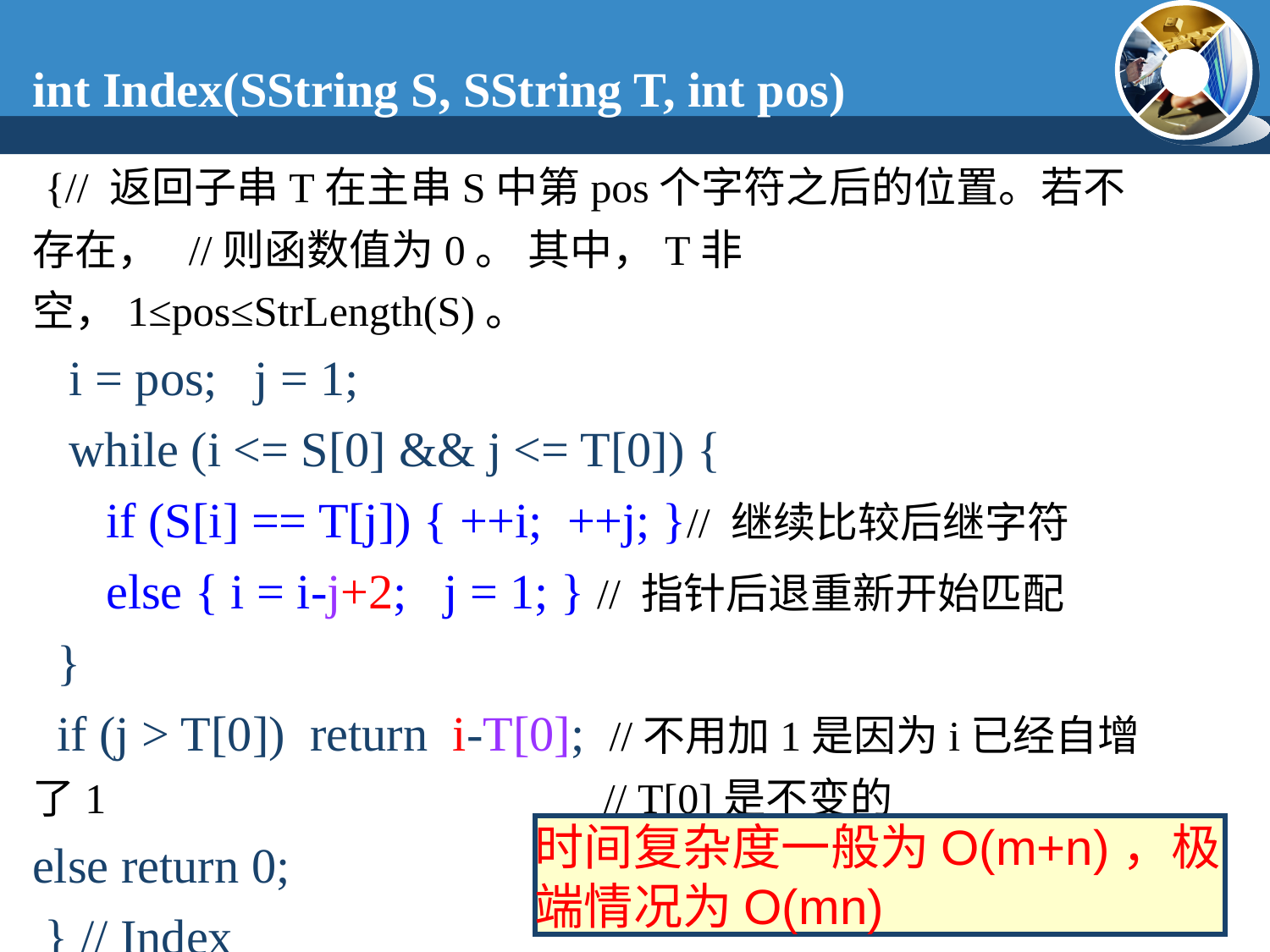

int Index(SString S, SString T, int pos)
 {// 返回子串T在主串S中第pos个字符之后的位置。若不存在，  //则函数值为0。 其中，T非空，1≤pos≤StrLength(S)。
   i = pos;   j = 1;
   while (i <= S[0] && j <= T[0]) {
      if (S[i] == T[j]) { ++i;  ++j; }// 继续比较后继字符
      else { i = i-j+2;   j = 1; } // 指针后退重新开始匹配
  }
  if (j > T[0])  return  i-T[0];  //不用加1是因为i已经自增了1 	                                          // T[0]是不变的
else return 0;
 } // Index
时间复杂度一般为O(m+n)，极端情况为O(mn)